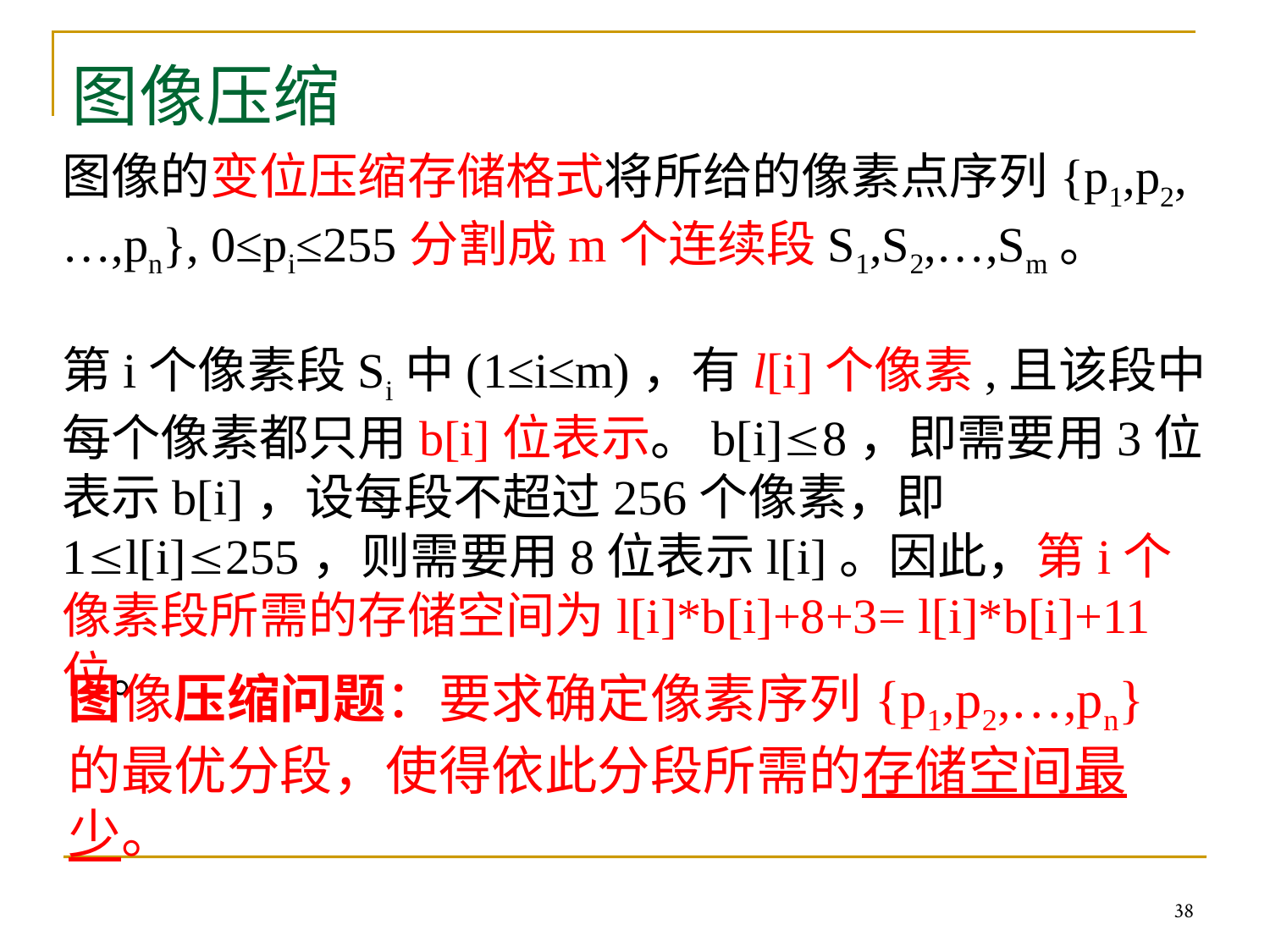

图像压缩
图像的变位压缩存储格式将所给的像素点序列{p1,p2,…,pn}, 0≤pi≤255分割成m个连续段S1,S2,…,Sm。

第i个像素段Si中(1≤i≤m)，有l[i]个像素,且该段中每个像素都只用b[i]位表示。b[i]≤8，即需要用3位表示b[i]，设每段不超过256个像素，即1≤l[i]≤255，则需要用8位表示l[i]。因此，第i个像素段所需的存储空间为l[i]*b[i]+8+3= l[i]*b[i]+11位。

图像压缩问题：要求确定像素序列{p1,p2,…,pn}的最优分段，使得依此分段所需的存储空间最少。
38